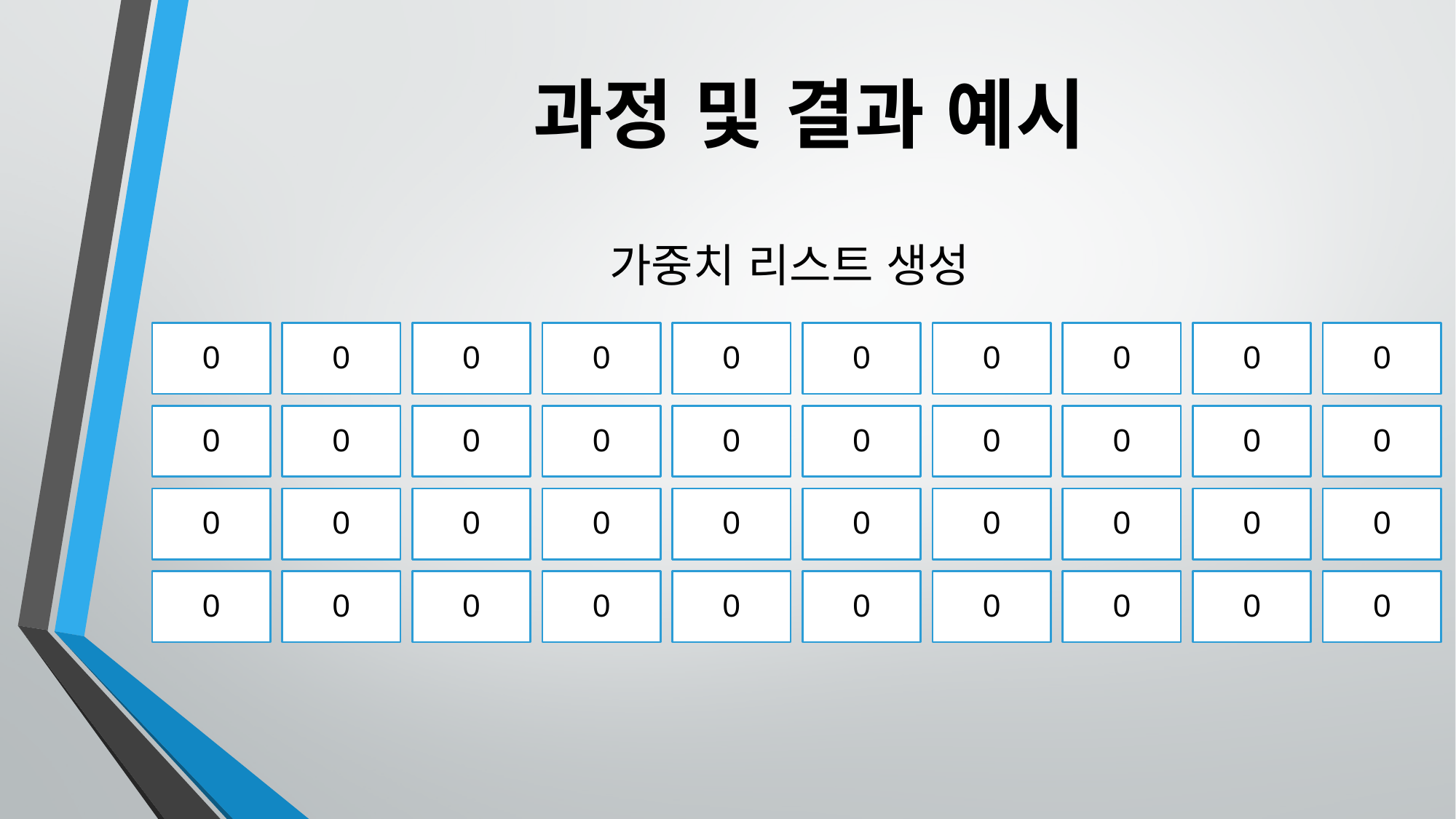

# 과정 및 결과 예시

가중치 리스트 생성
0
0
0
0
0
0
0
0
0
0
0
0
0
0
0
0
0
0
0
0
0
0
0
0
0
0
0
0
0
0
0
0
0
0
0
0
0
0
0
0